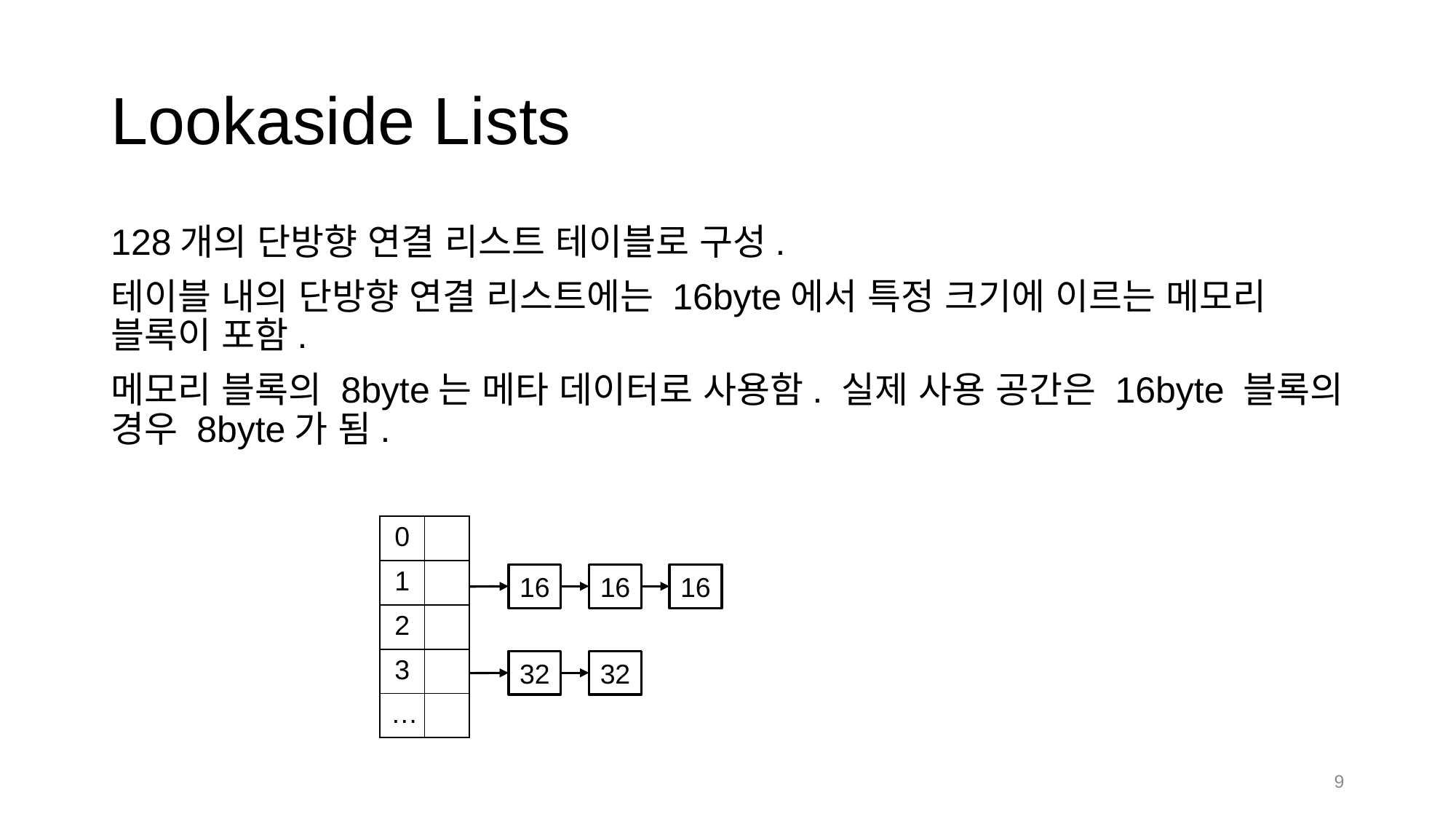

# Lookaside Lists
128개의 단방향 연결 리스트 테이블로 구성.
테이블 내의 단방향 연결 리스트에는 16byte에서 특정 크기에 이르는 메모리 블록이 포함.
메모리 블록의 8byte는 메타 데이터로 사용함. 실제 사용 공간은 16byte 블록의 경우 8byte가 됨.

| 0 |  |
| --- | --- |
| 1 |  |
| 2 |  |
| 3 |  |
| … |  |
16
16
16
32
32
9